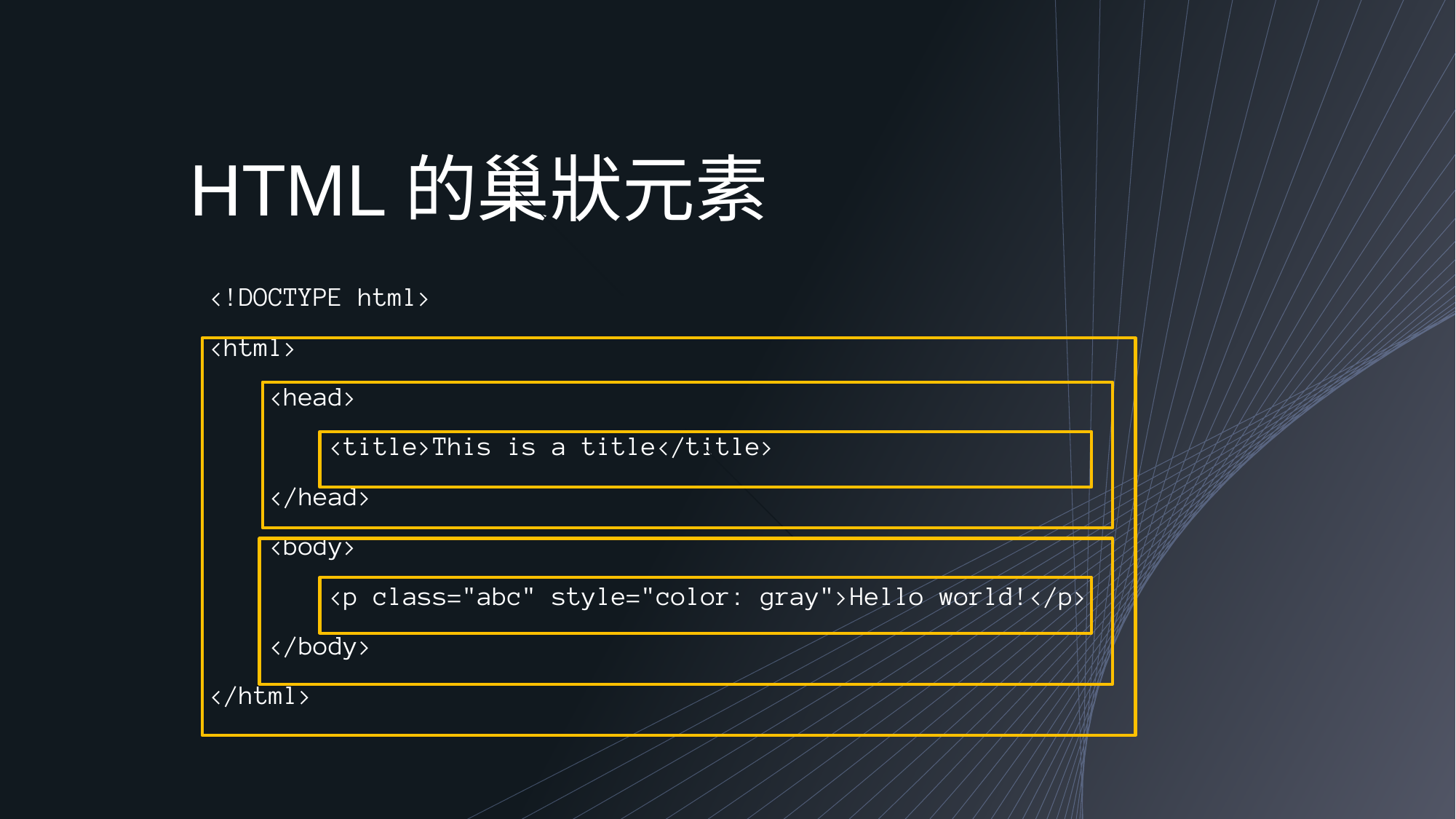

# HTML的巢狀元素
<!DOCTYPE html>
<html>
    <head>
        <title>This is a title</title>
    </head>
    <body>
        <p class="abc" style="color: gray">Hello world!</p>
    </body>
</html>